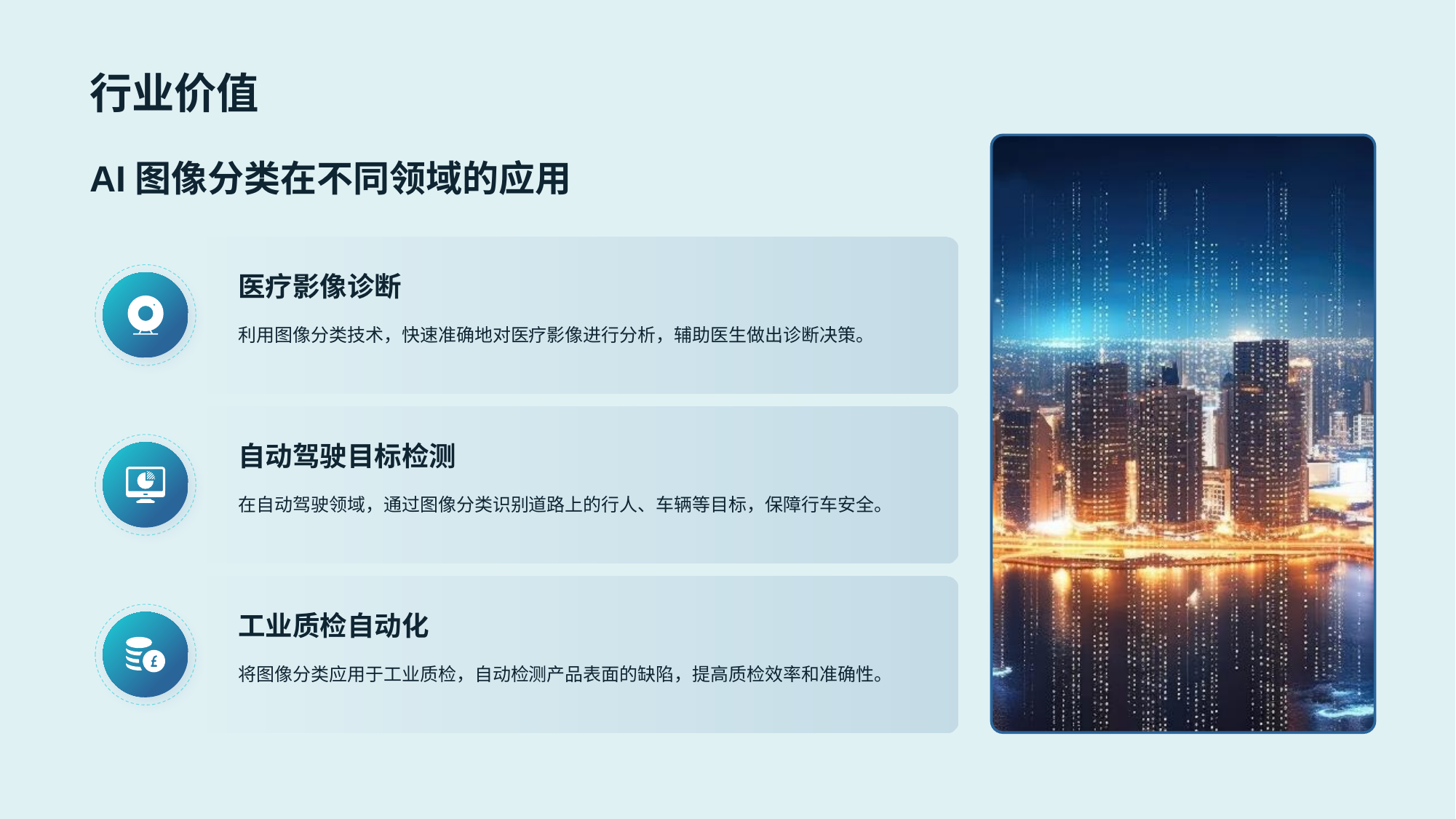

# 行业价值
AI图像分类在不同领域的应用

医疗影像诊断

利用图像分类技术，快速准确地对医疗影像进行分析，辅助医生做出诊断决策。

自动驾驶目标检测

在自动驾驶领域，通过图像分类识别道路上的行人、车辆等目标，保障行车安全。

工业质检自动化

将图像分类应用于工业质检，自动检测产品表面的缺陷，提高质检效率和准确性。